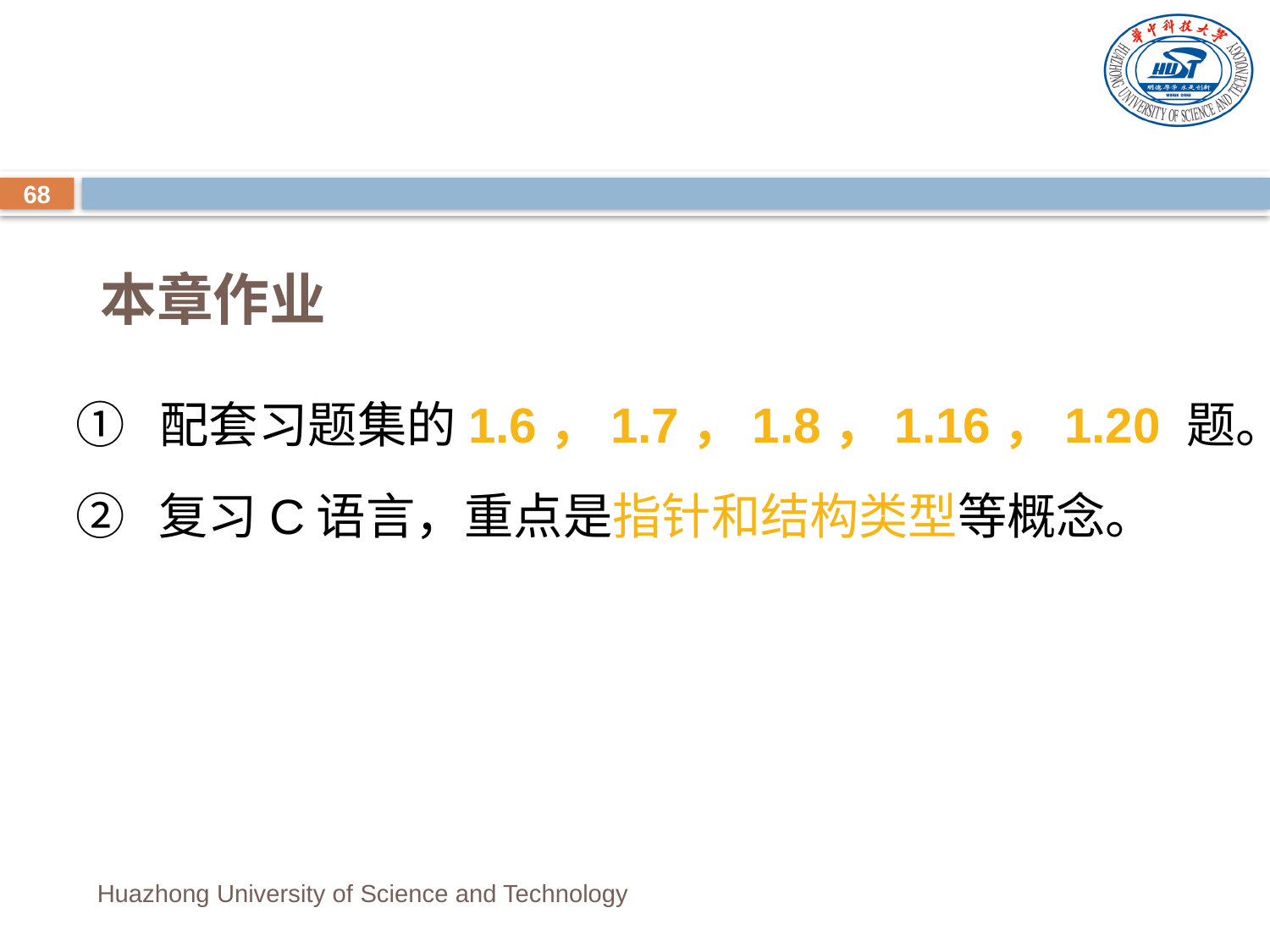

#
68
本章作业
①  配套习题集的1.6，1.7，1.8，1.16，1.20 题。
②  复习C语言，重点是指针和结构类型等概念。
Huazhong University of Science and Technology